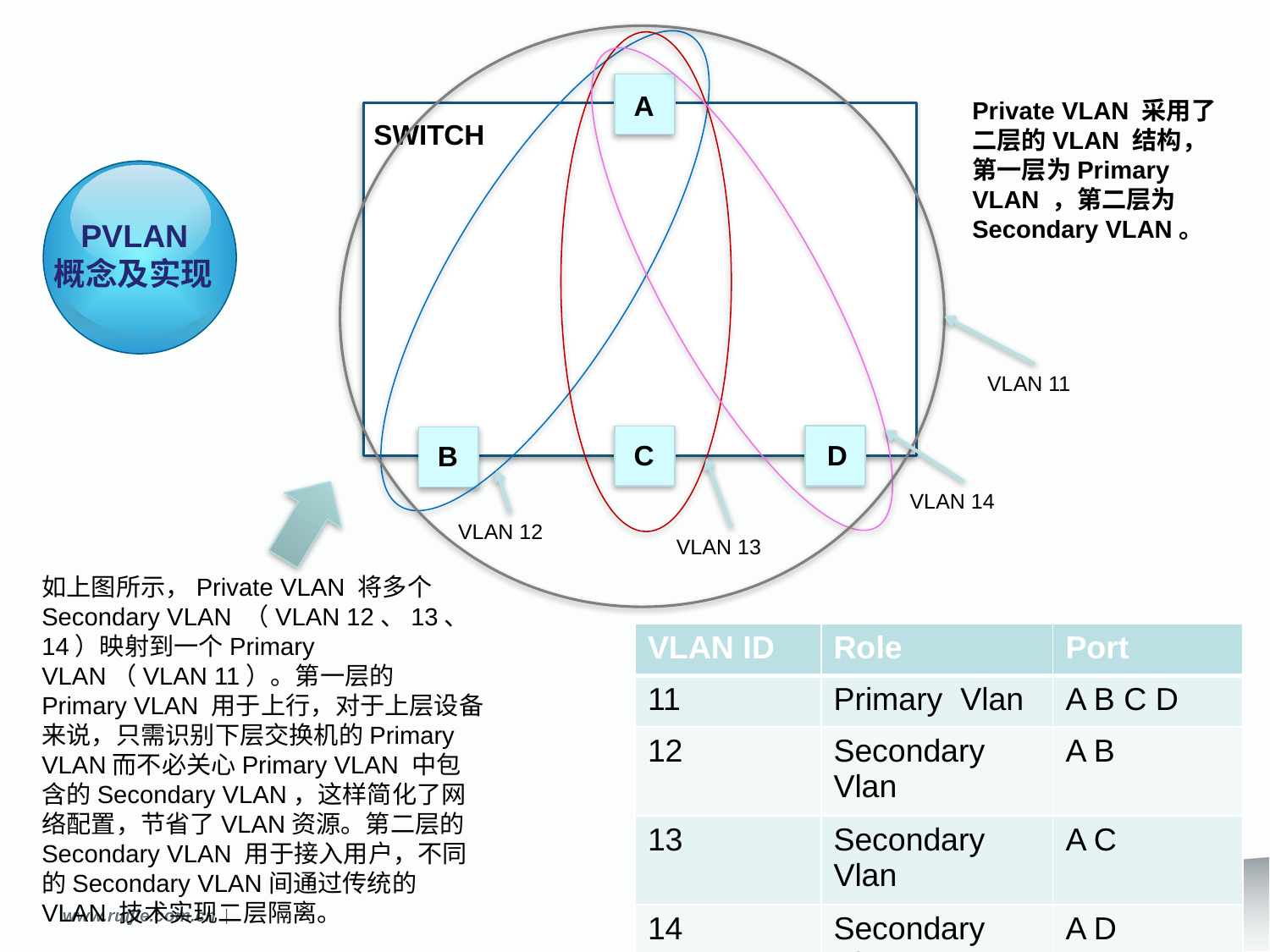

A

SWITCH
VLAN 11
Device C

C
D
B
VLAN 14
VLAN 12
VLAN 13
Private VLAN 采用了二层的VLAN 结构，第一层为Primary VLAN ，第二层为Secondary VLAN。

   PVLAN
概念及实现

如上图所示，Private VLAN 将多个Secondary VLAN （VLAN 12、13、14）映射到一个Primary VLAN（VLAN 11）。第一层的Primary VLAN 用于上行，对于上层设备来说，只需识别下层交换机的Primary VLAN而不必关心Primary VLAN 中包含的Secondary VLAN，这样简化了网络配置，节省了VLAN资源。第二层的Secondary VLAN 用于接入用户，不同的Secondary VLAN间通过传统的VLAN 技术实现二层隔离。

| VLAN ID | Role | Port |
| --- | --- | --- |
| 11 | Primary Vlan | A B C D |
| 12 | Secondary Vlan | A B |
| 13 | Secondary Vlan | A C |
| 14 | Secondary Vlan | A D |